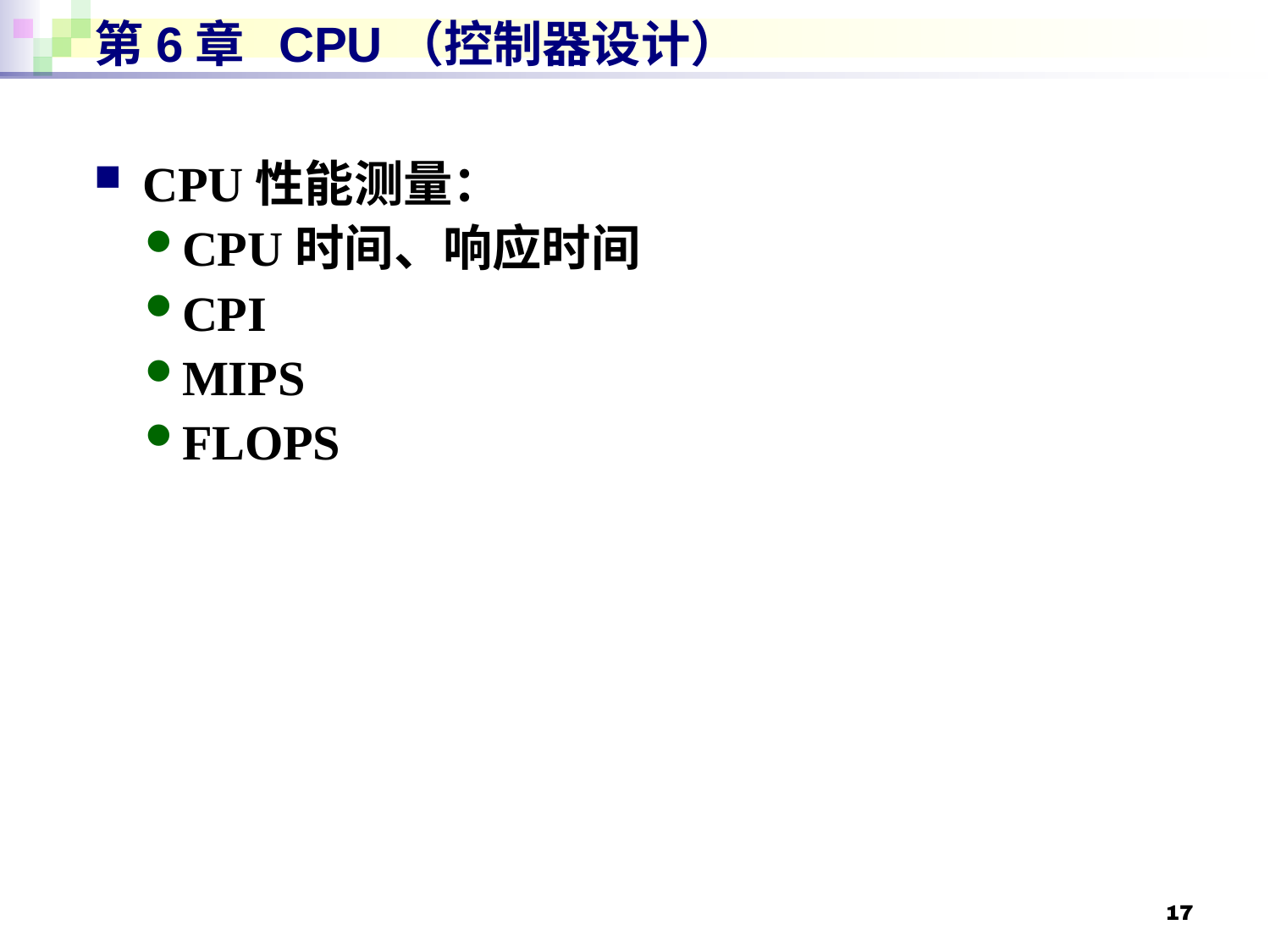

# 第6章  CPU（控制器设计）
CPU性能测量：
CPU时间、响应时间
CPI
MIPS
FLOPS
17